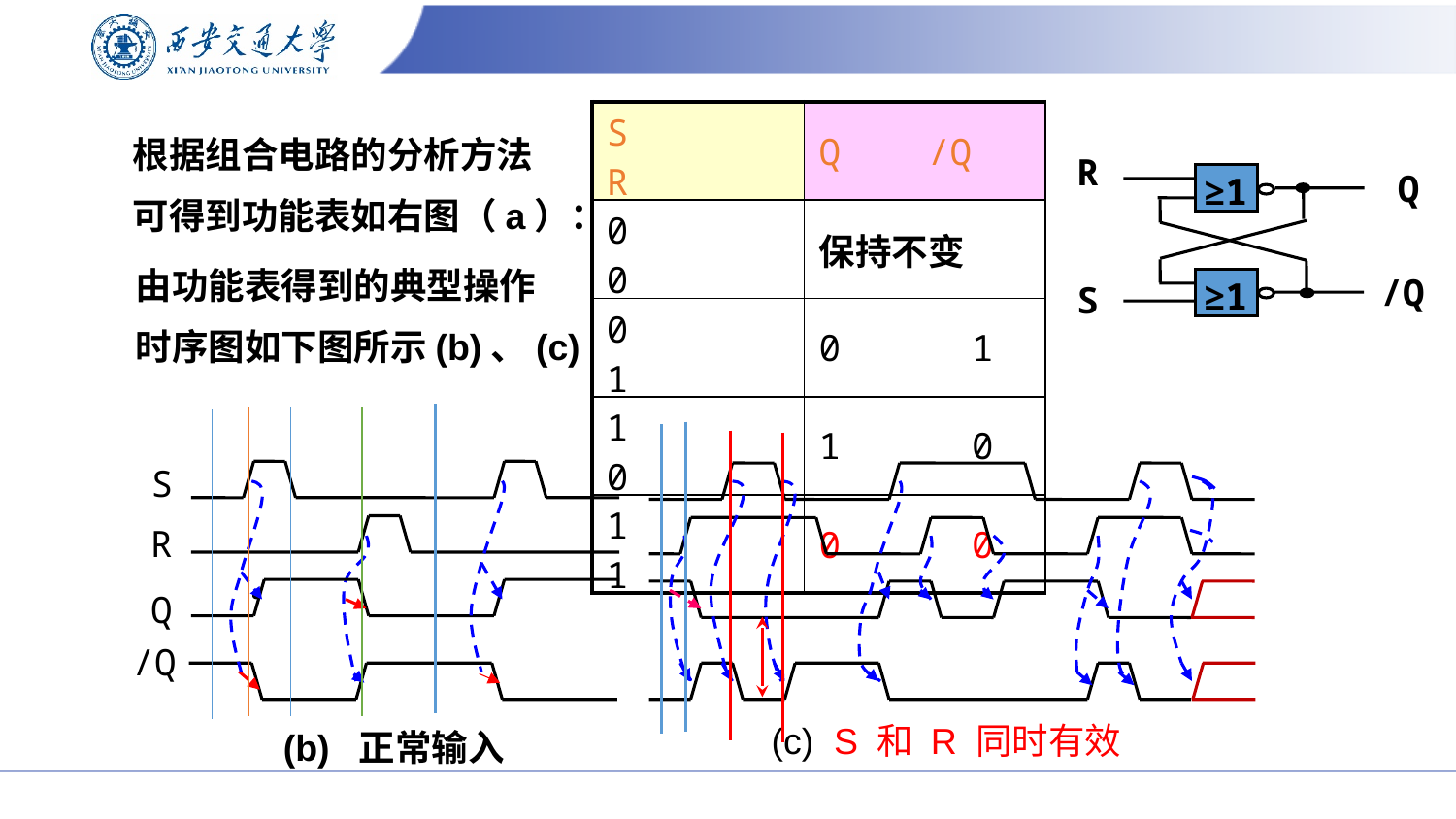

| S R | Q /Q |
| --- | --- |
| 0 0 | 保持不变 |
| 0 1 | 0 1 |
| 1 0 | 1 0 |
| 1 1 | 0 0 |
根据组合电路的分析方法
可得到功能表如右图（a）：
R
Q
≥1

/Q
≥1

S

由功能表得到的典型操作
时序图如下图所示(b)、(c)
（a）功能表
S

R

Q

/Q

(c)  S 和 R 同时有效
 (b)  正常输入